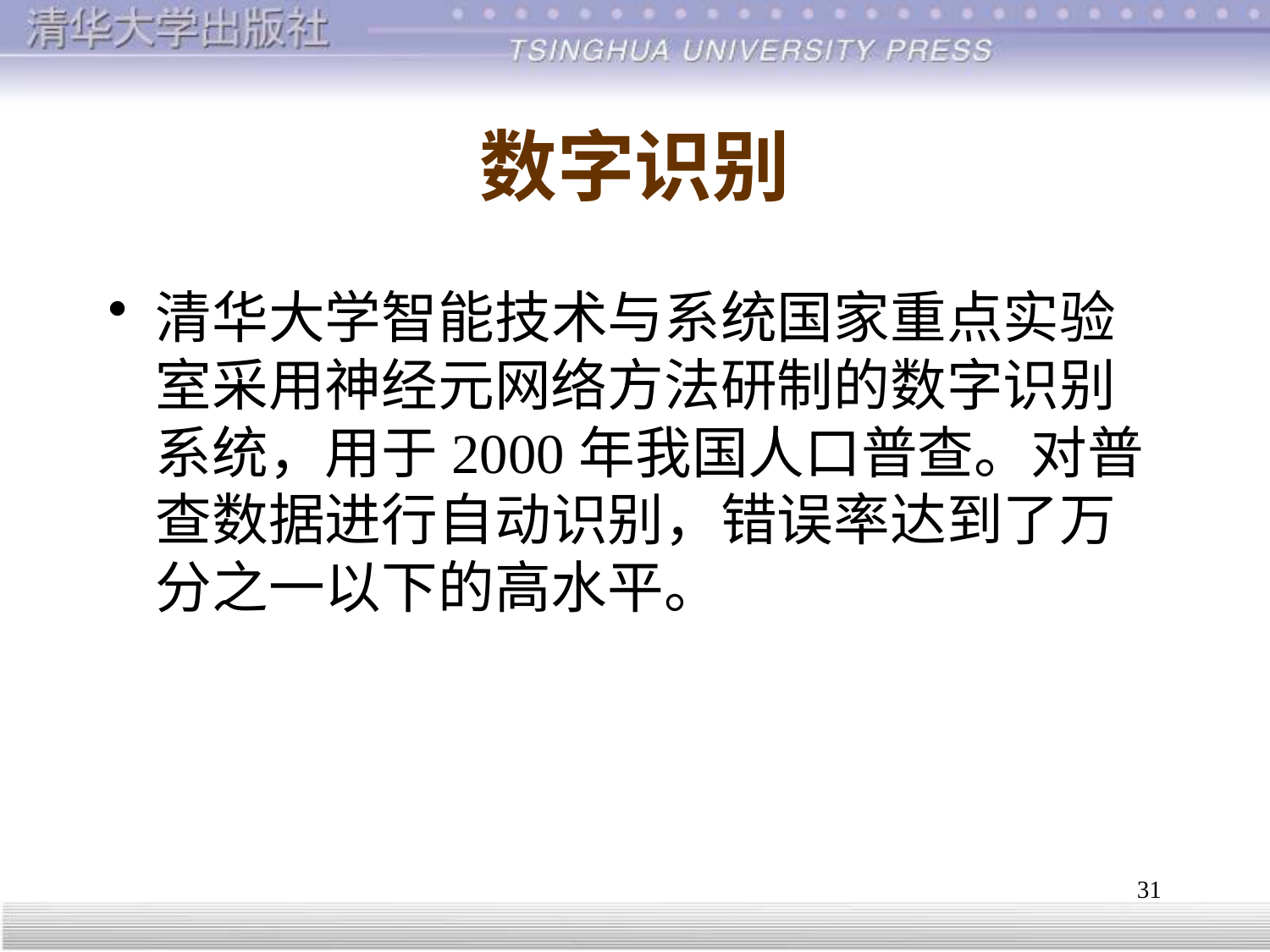

# 数字识别
清华大学智能技术与系统国家重点实验室采用神经元网络方法研制的数字识别系统，用于2000年我国人口普查。对普查数据进行自动识别，错误率达到了万分之一以下的高水平。
31